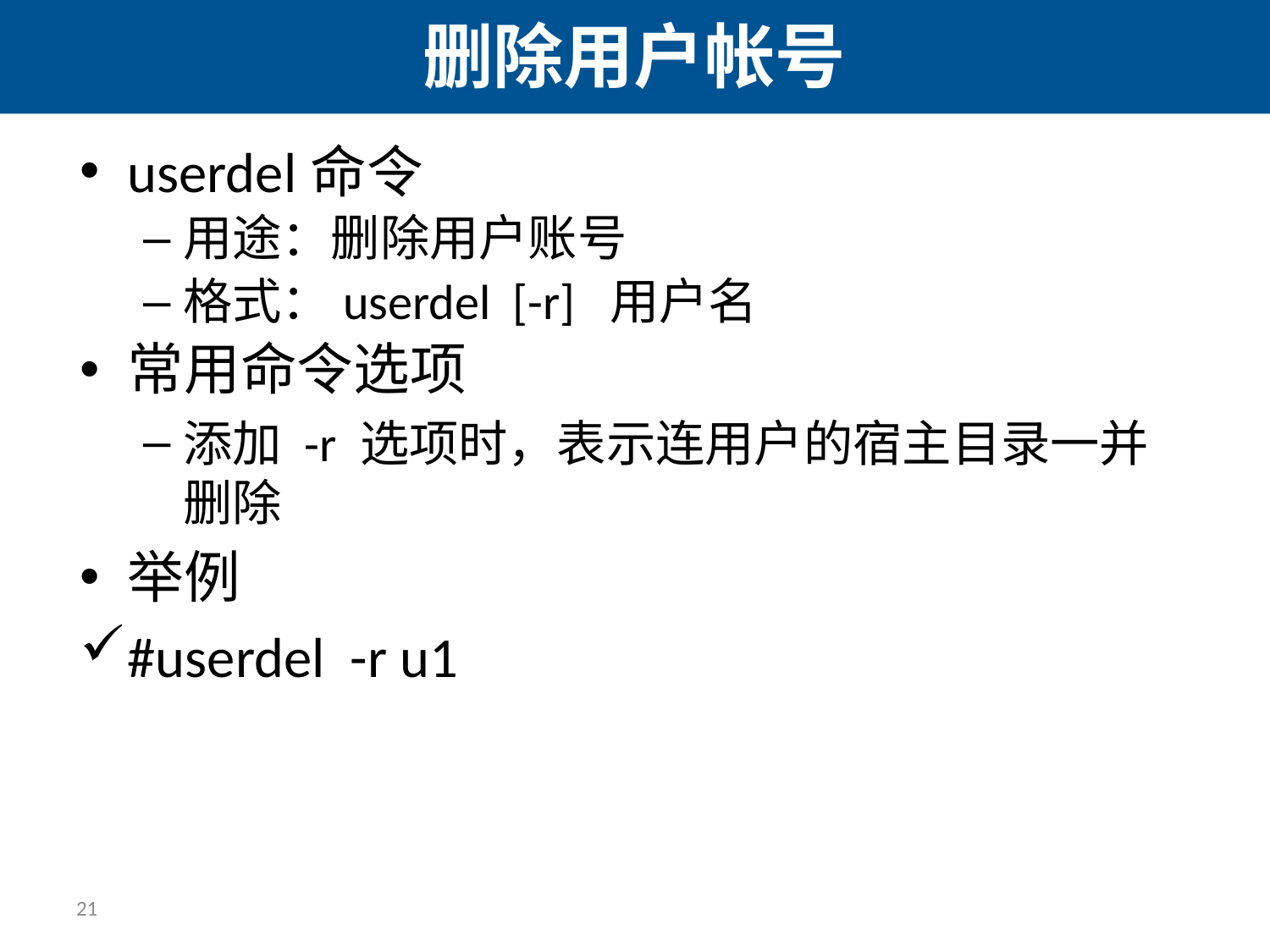

# 删除用户帐号
userdel命令
用途：删除用户账号
格式：userdel  [-r]  用户名
常用命令选项
添加 -r 选项时，表示连用户的宿主目录一并删除
举例
#userdel  -r u1
21